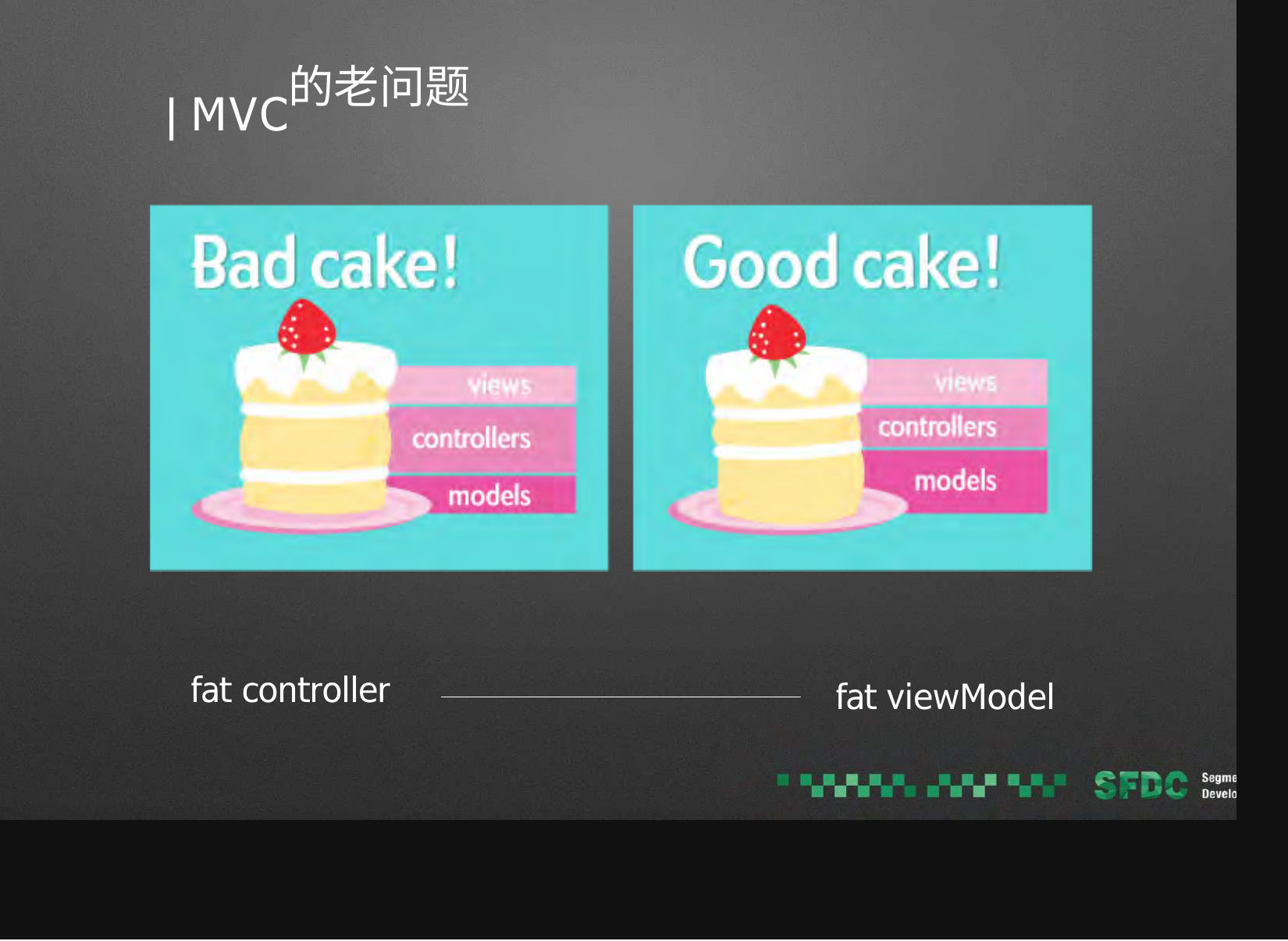

# 的老问题
| MVC

fat controller
fat viewModel